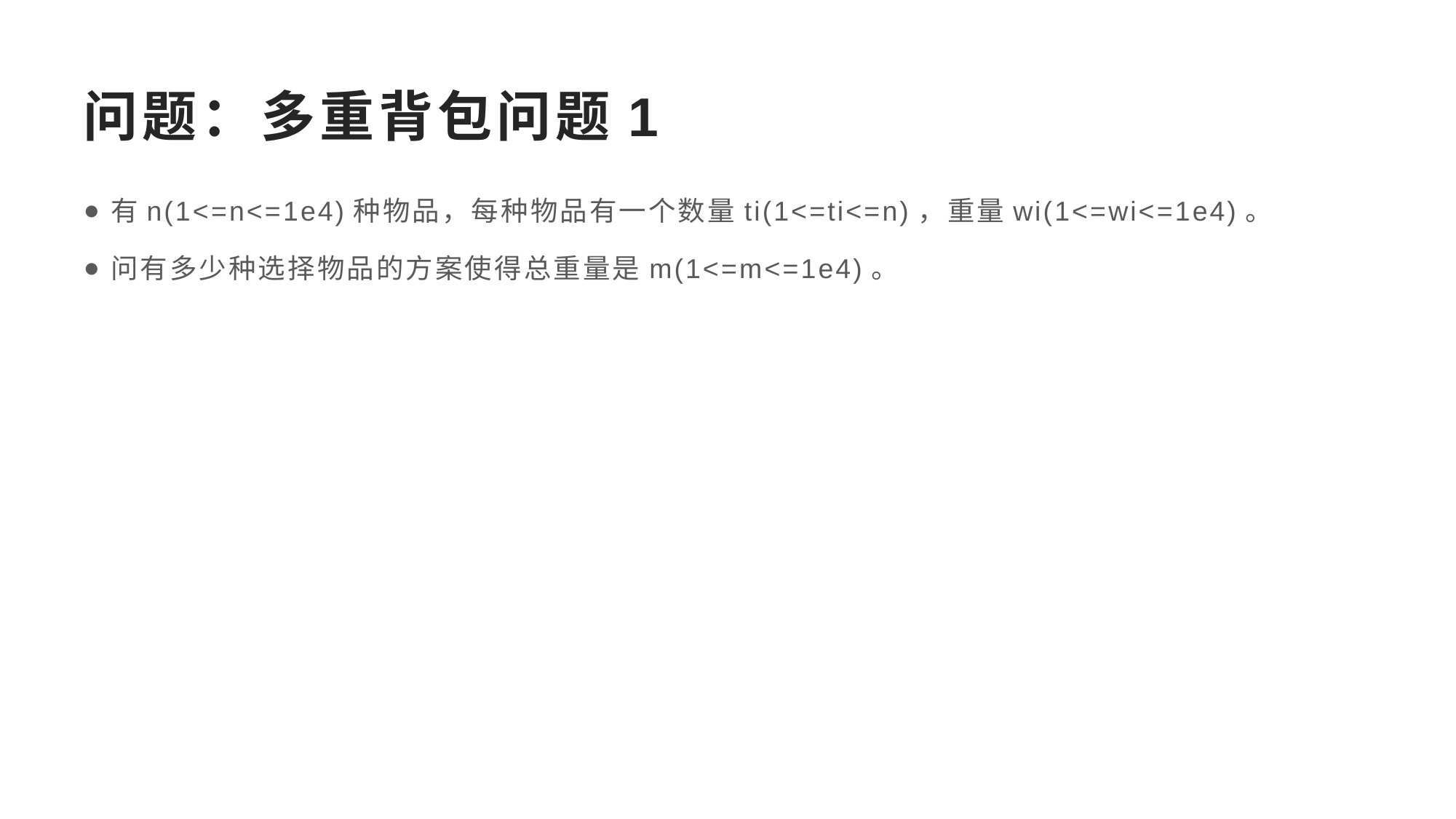

# 问题：多重背包问题1
有n(1<=n<=1e4)种物品，每种物品有一个数量ti(1<=ti<=n)，重量wi(1<=wi<=1e4)。
问有多少种选择物品的方案使得总重量是m(1<=m<=1e4)。